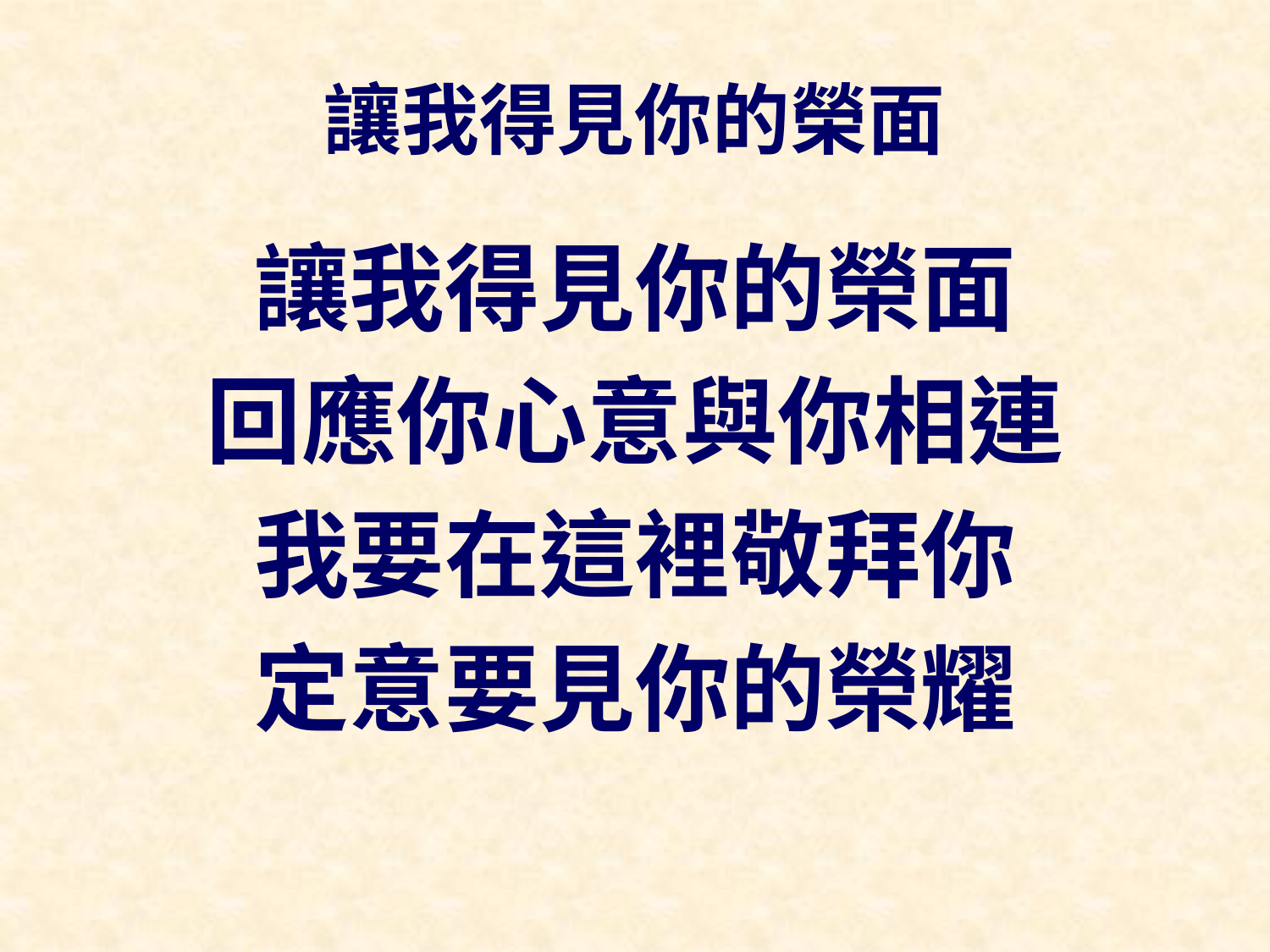

# 讓我得見你的榮面
讓我得見你的榮面
回應你心意與你相連
我要在這裡敬拜你
定意要見你的榮耀